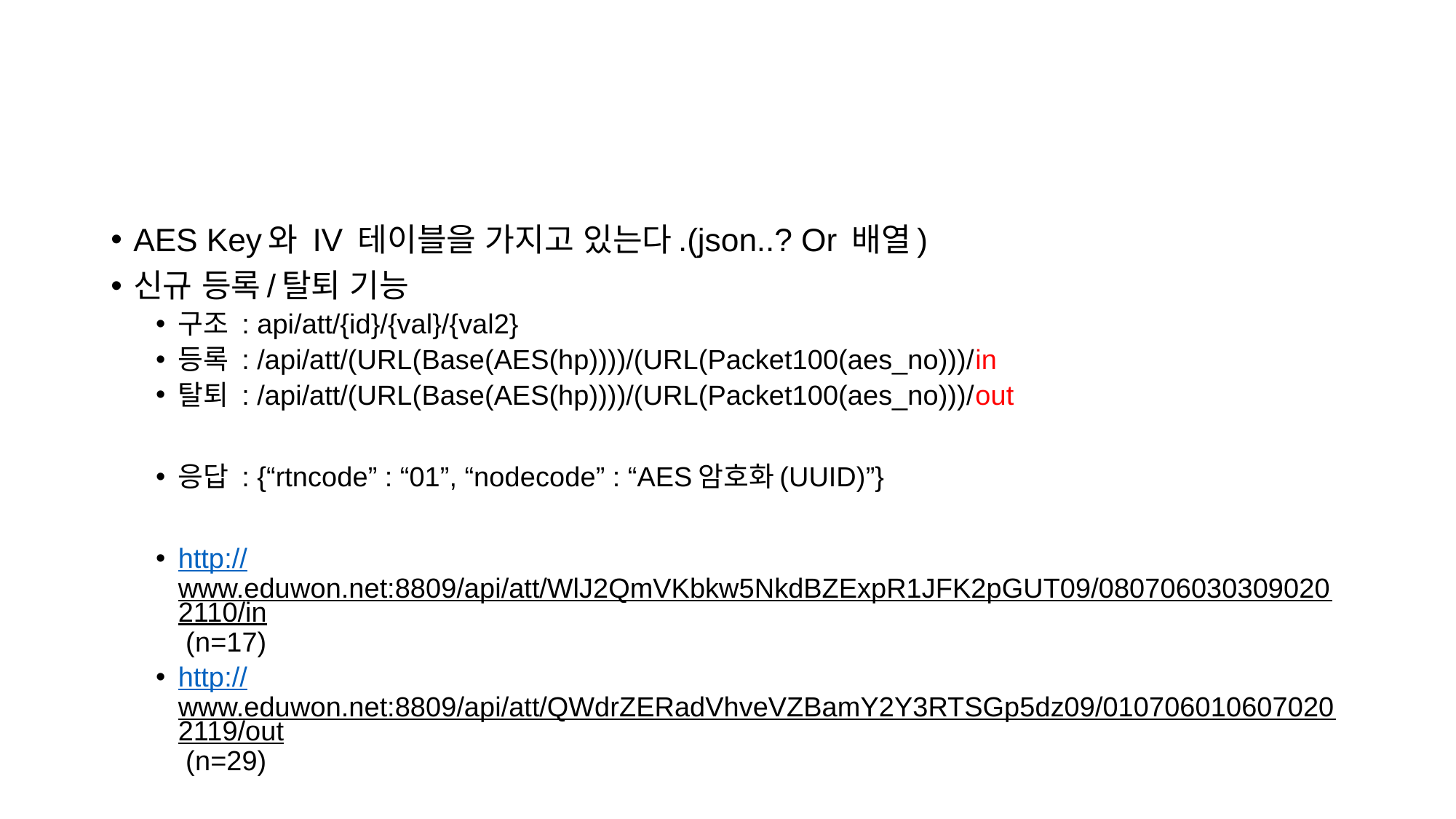

#
AES Key와 IV 테이블을 가지고 있는다.(json..? Or 배열)
신규 등록/탈퇴 기능
구조 : api/att/{id}/{val}/{val2}
등록 : /api/att/(URL(Base(AES(hp))))/(URL(Packet100(aes_no)))/in
탈퇴 : /api/att/(URL(Base(AES(hp))))/(URL(Packet100(aes_no)))/out

응답 : {“rtncode” : “01”, “nodecode” : “AES암호화(UUID)”}

http://www.eduwon.net:8809/api/att/WlJ2QmVKbkw5NkdBZExpR1JFK2pGUT09/0807060303090202110/in (n=17)
http://www.eduwon.net:8809/api/att/QWdrZERadVhveVZBamY2Y3RTSGp5dz09/0107060106070202119/out (n=29)